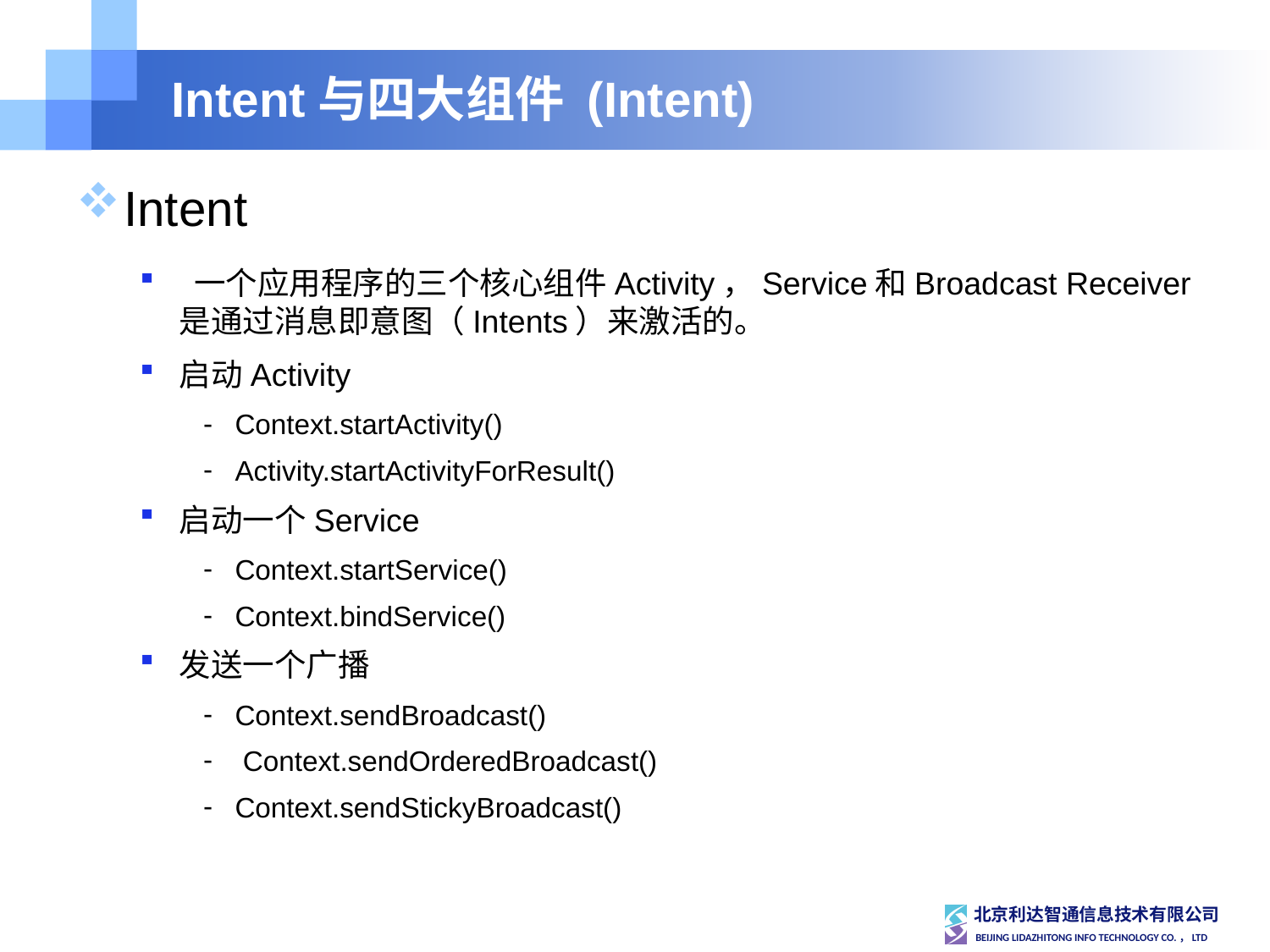

# Intent与四大组件 (Intent)
Intent
 一个应用程序的三个核心组件Activity，Service和Broadcast Receiver是通过消息即意图（Intents）来激活的。
启动Activity
Context.startActivity()
Activity.startActivityForResult()
启动一个Service
Context.startService()
Context.bindService()
发送一个广播
Context.sendBroadcast()
 Context.sendOrderedBroadcast()
Context.sendStickyBroadcast()